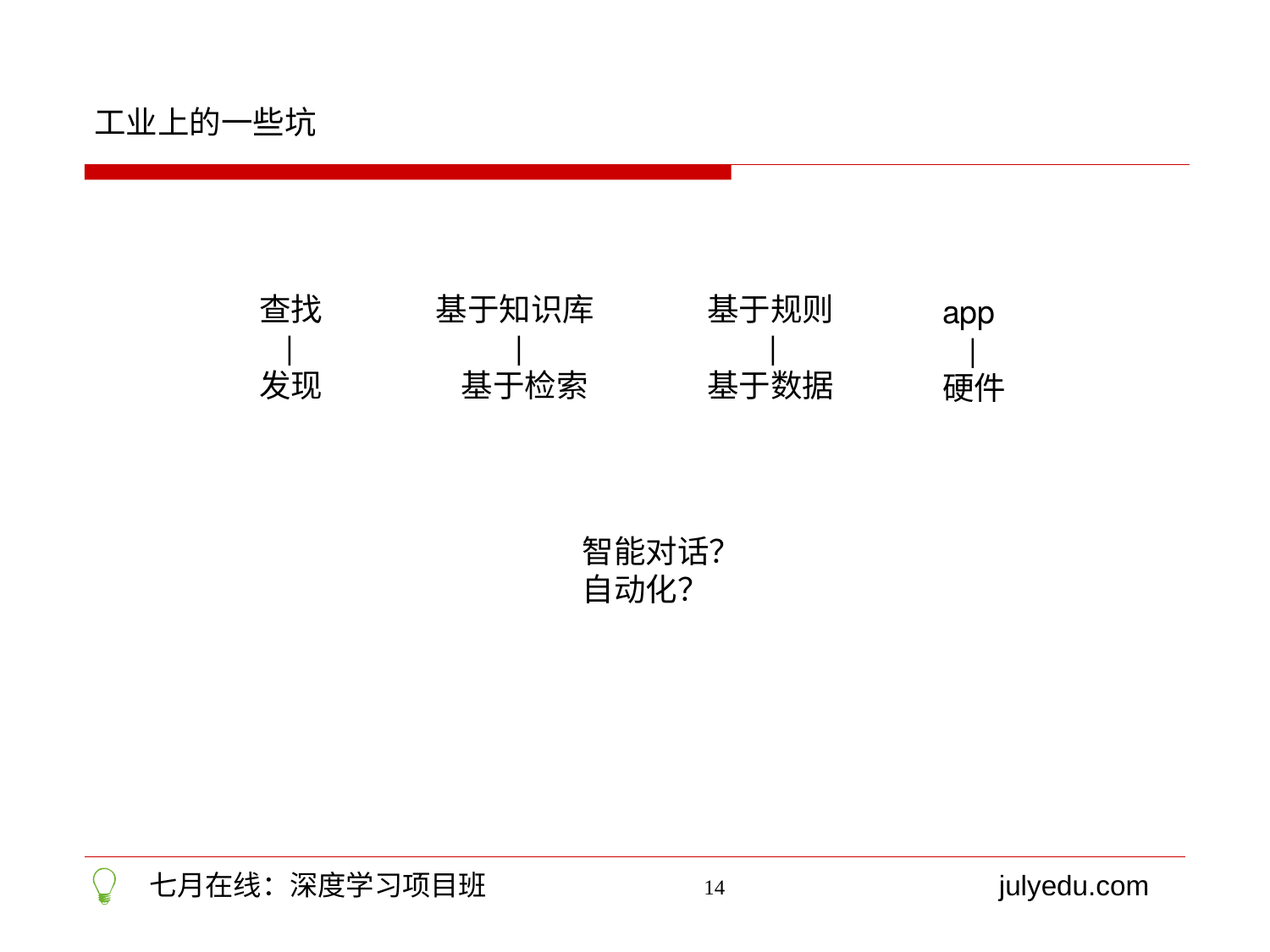

工业上的一些坑
查找
   |
发现
基于知识库
         |
  基于检索
基于规则
       |
基于数据
app
   |
硬件
智能对话？
自动化？
14